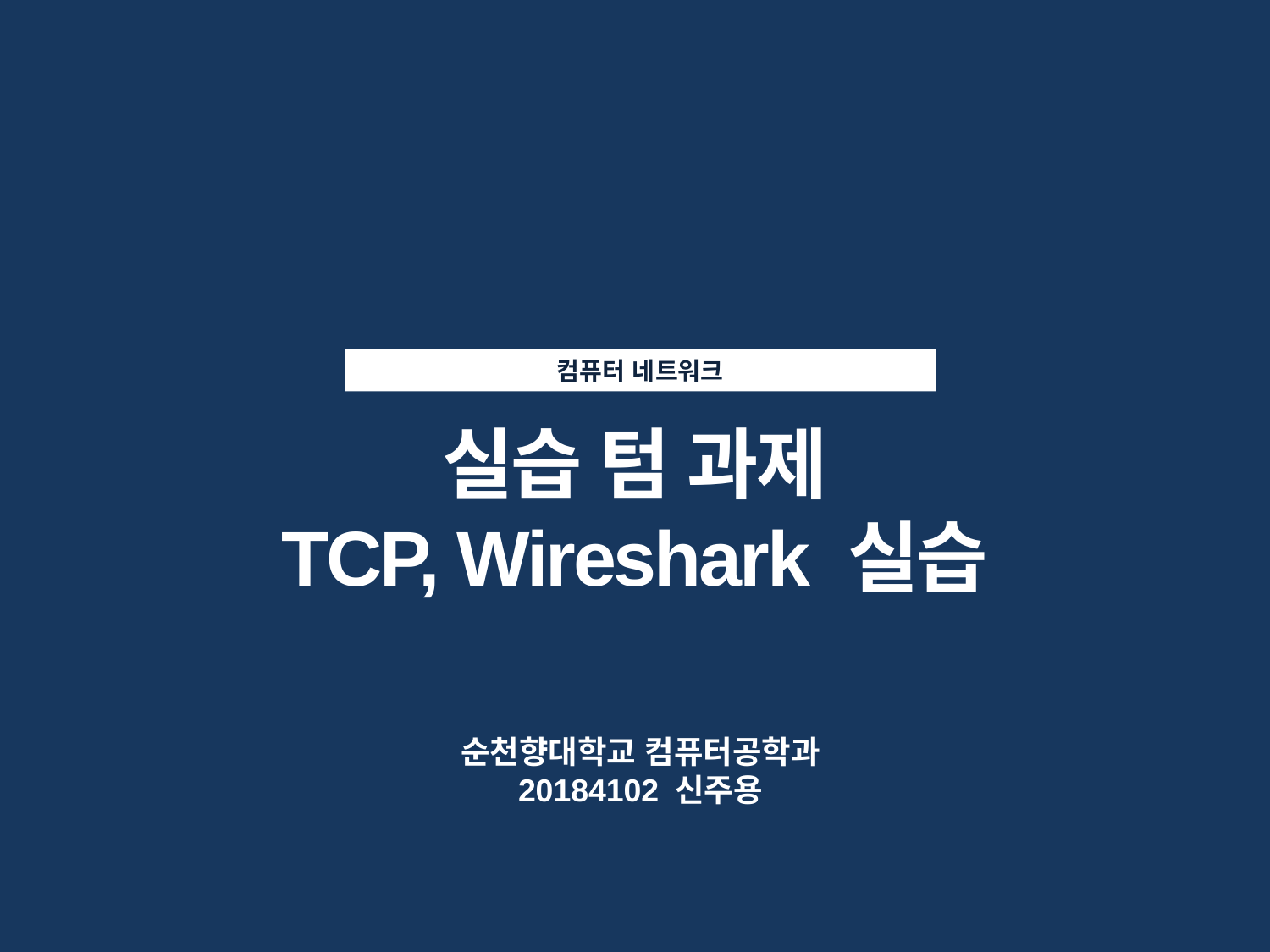

컴퓨터 네트워크
실습 텀 과제
TCP, Wireshark 실습

순천향대학교 컴퓨터공학과
20184102 신주용